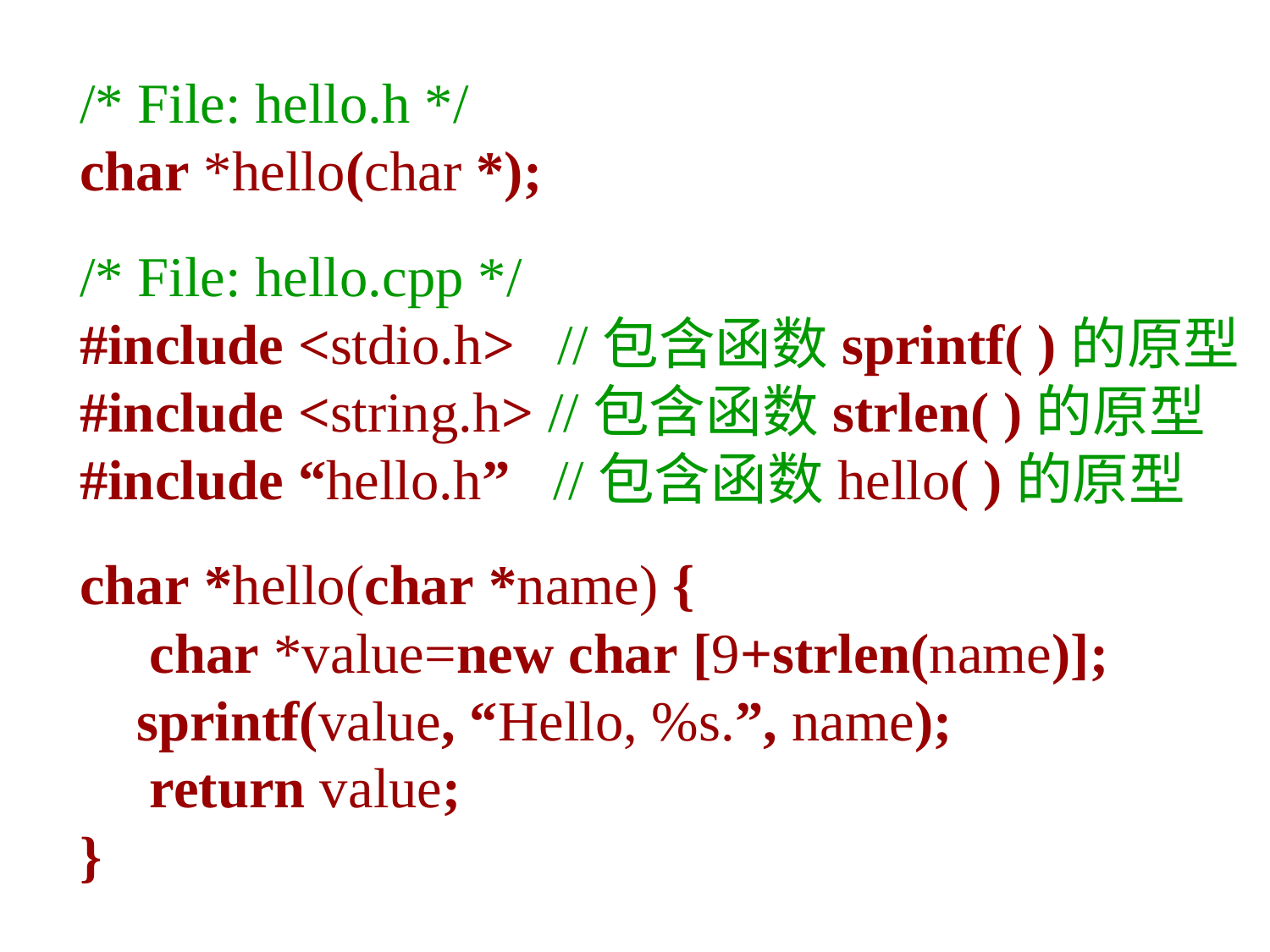

/* File: hello.h */
char *hello(char *);
/* File: hello.cpp */
#include <stdio.h>   //包含函数sprintf( )的原型
#include <string.h> //包含函数strlen( )的原型
#include “hello.h”   //包含函数hello( )的原型

char *hello(char *name) {
　char *value=new char [9+strlen(name)];
    sprintf(value, “Hello, %s.”, name);
　return value;
}
17